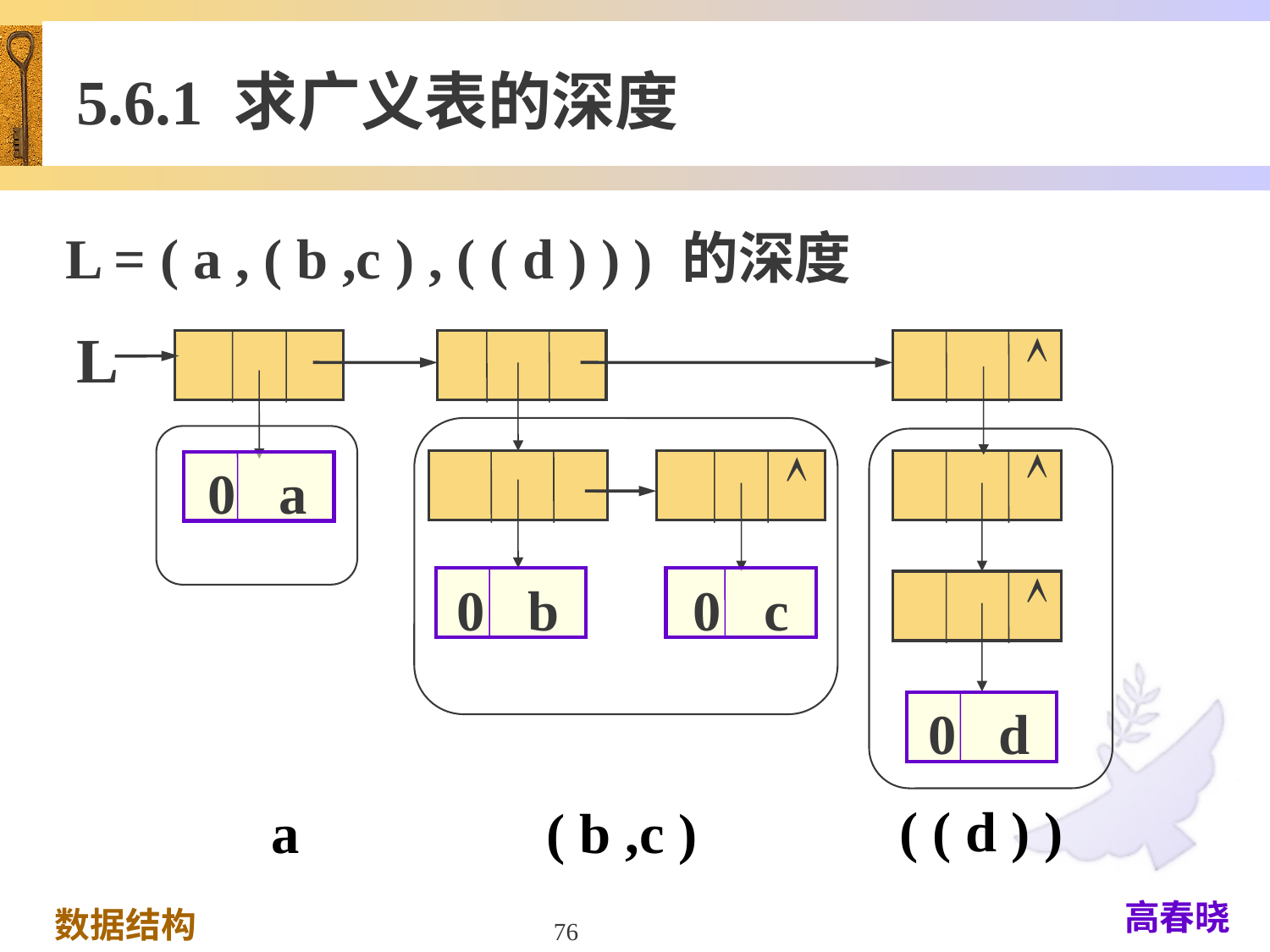

5.6.1 求广义表的深度
L = ( a , ( b ,c ) , ( ( d ) ) ) 的深度
L
∧

∧
∧

0   a

∧

0   b

0   c

0   d

a
( b ,c )
( ( d ) )
76